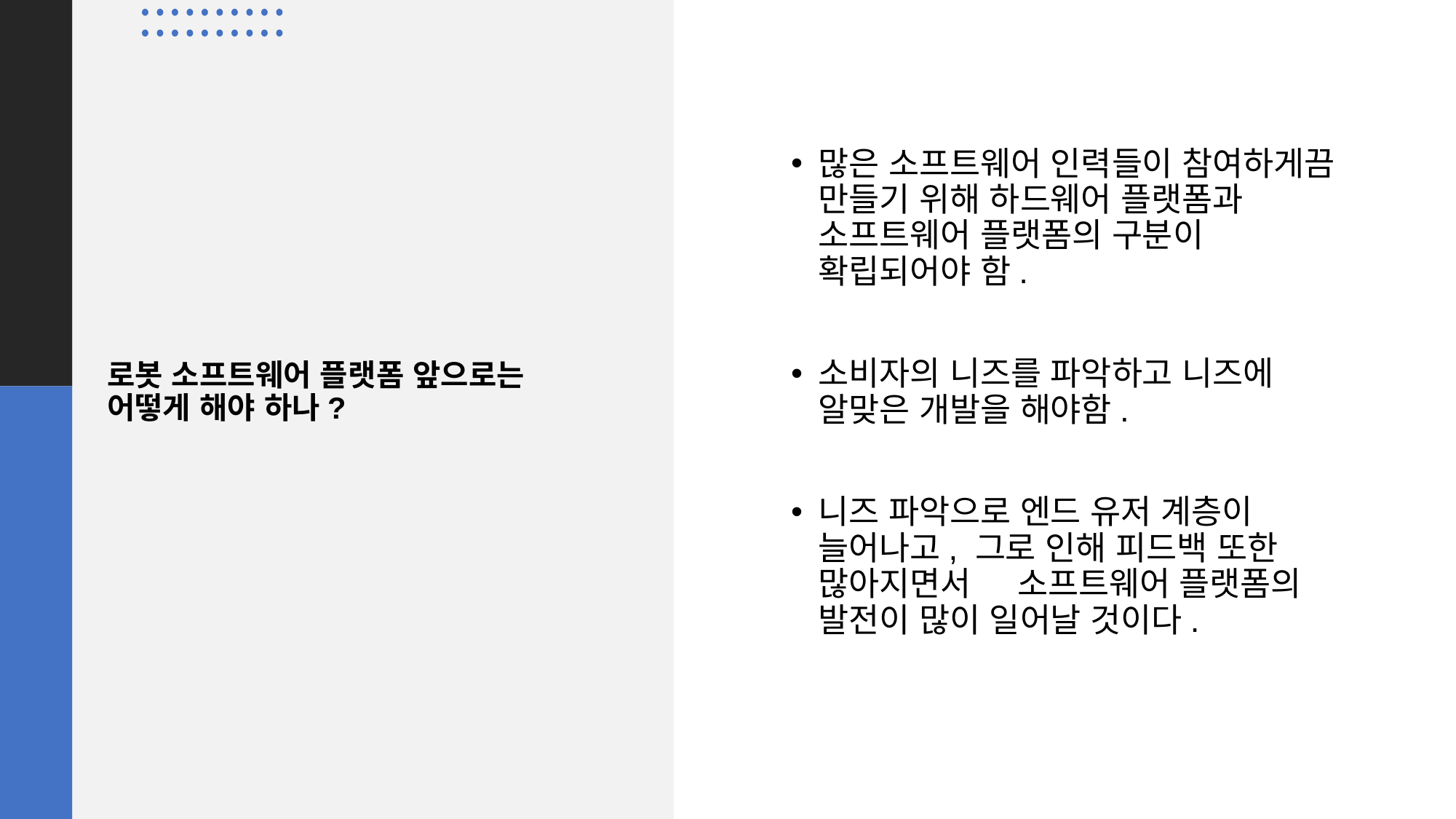

많은 소프트웨어 인력들이 참여하게끔 만들기 위해 하드웨어 플랫폼과 소프트웨어 플랫폼의 구분이 확립되어야 함.

소비자의 니즈를 파악하고 니즈에 알맞은 개발을 해야함.

니즈 파악으로 엔드 유저 계층이 늘어나고, 그로 인해 피드백 또한 많아지면서     소프트웨어 플랫폼의 발전이 많이 일어날 것이다.
로봇 소프트웨어 플랫폼 앞으로는 어떻게 해야 하나?